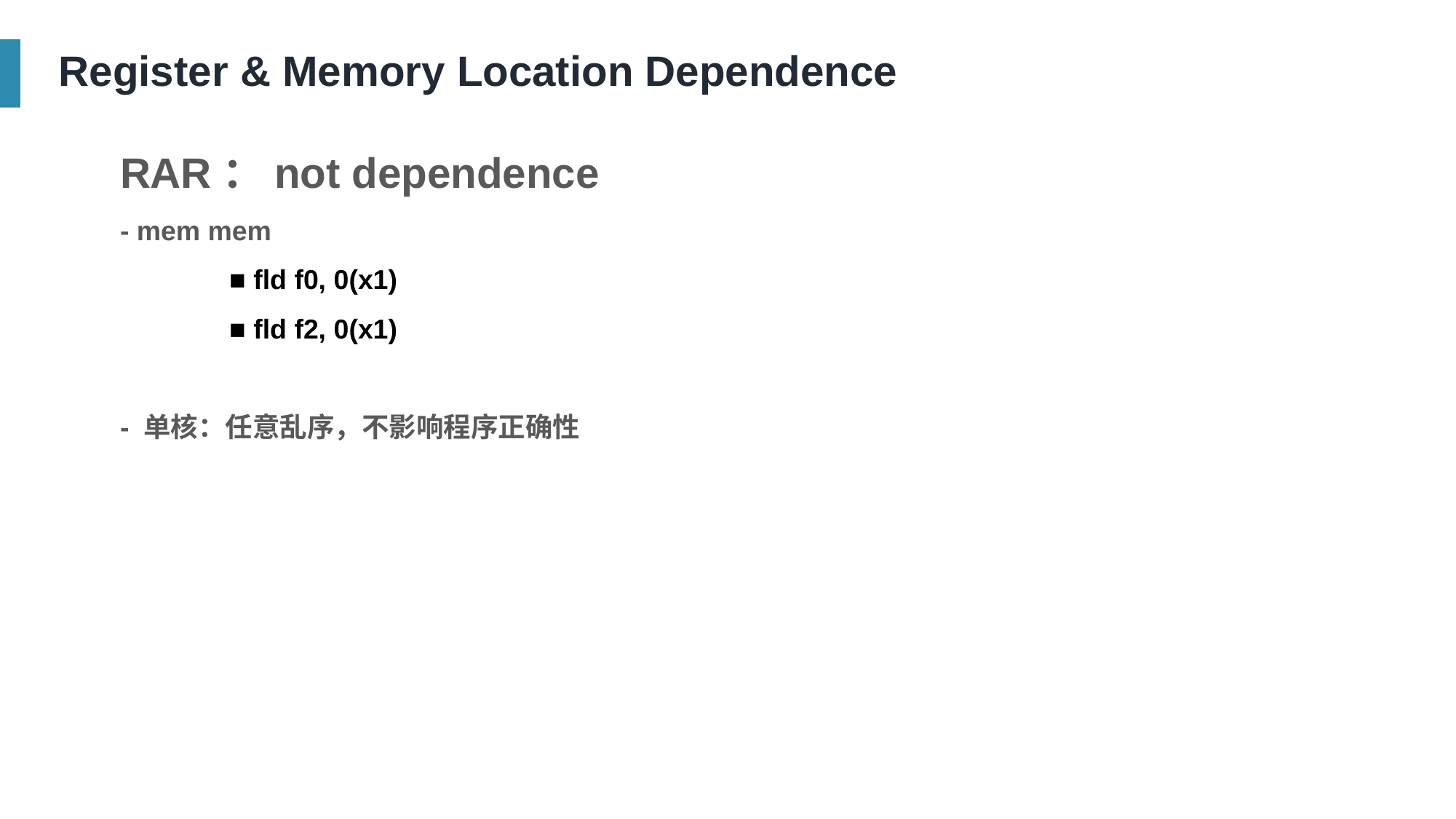

Register & Memory Location Dependence

RAR：not dependence
- mem mem
	■ fld f0, 0(x1)
	■ fld f2, 0(x1)

- 单核：任意乱序，不影响程序正确性